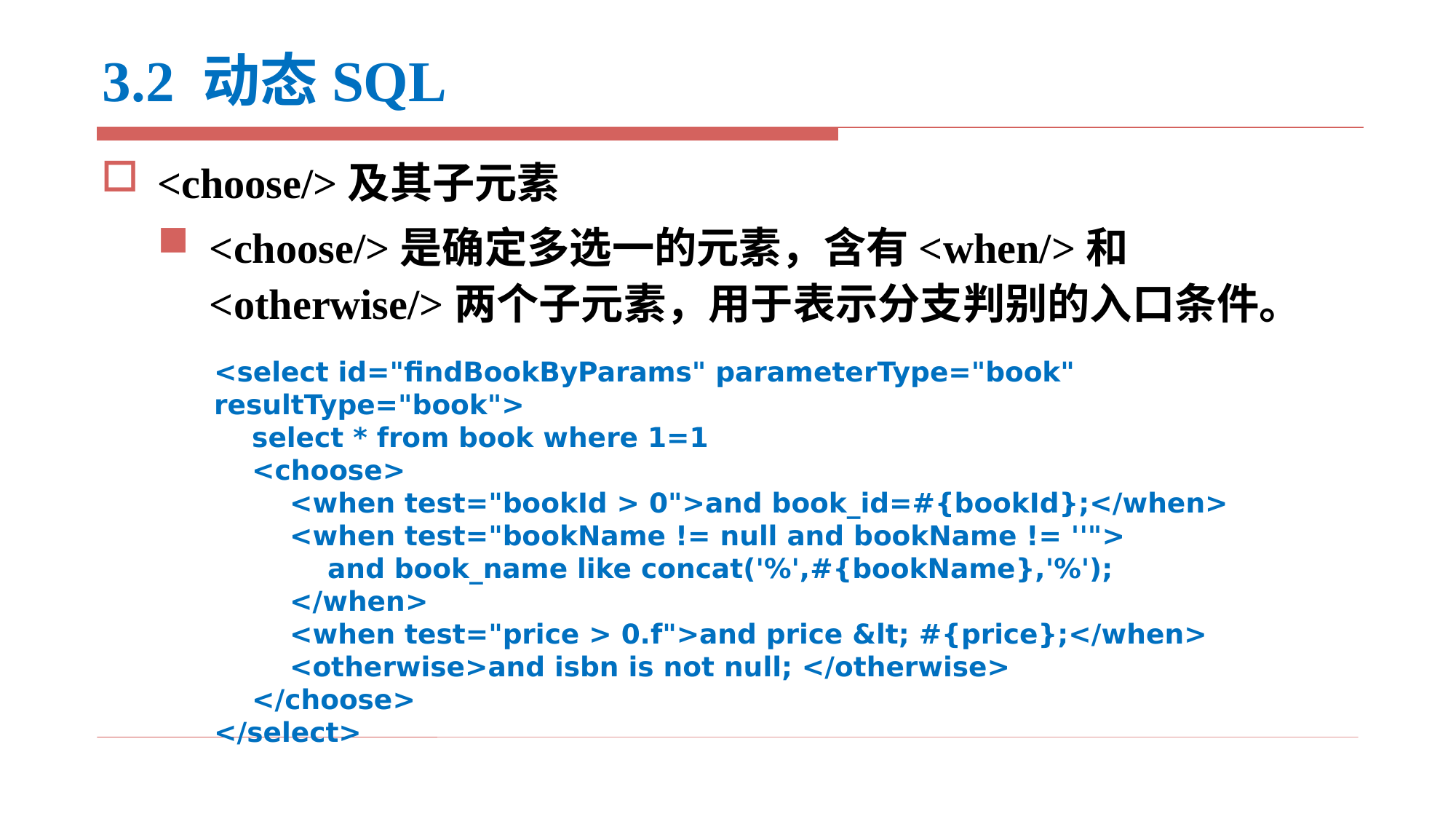

# 3.2 动态SQL
<choose/>及其子元素
<choose/>是确定多选一的元素，含有<when/>和<otherwise/>两个子元素，用于表示分支判别的入口条件。
<select id="findBookByParams" parameterType="book" resultType="book">
    select * from book where 1=1
    <choose>
        <when test="bookId > 0">and book_id=#{bookId};</when>
        <when test="bookName != null and bookName != ''">
            and book_name like concat('%',#{bookName},'%');
        </when>
        <when test="price > 0.f">and price &lt; #{price};</when>
        <otherwise>and isbn is not null; </otherwise>
    </choose>
</select>
24